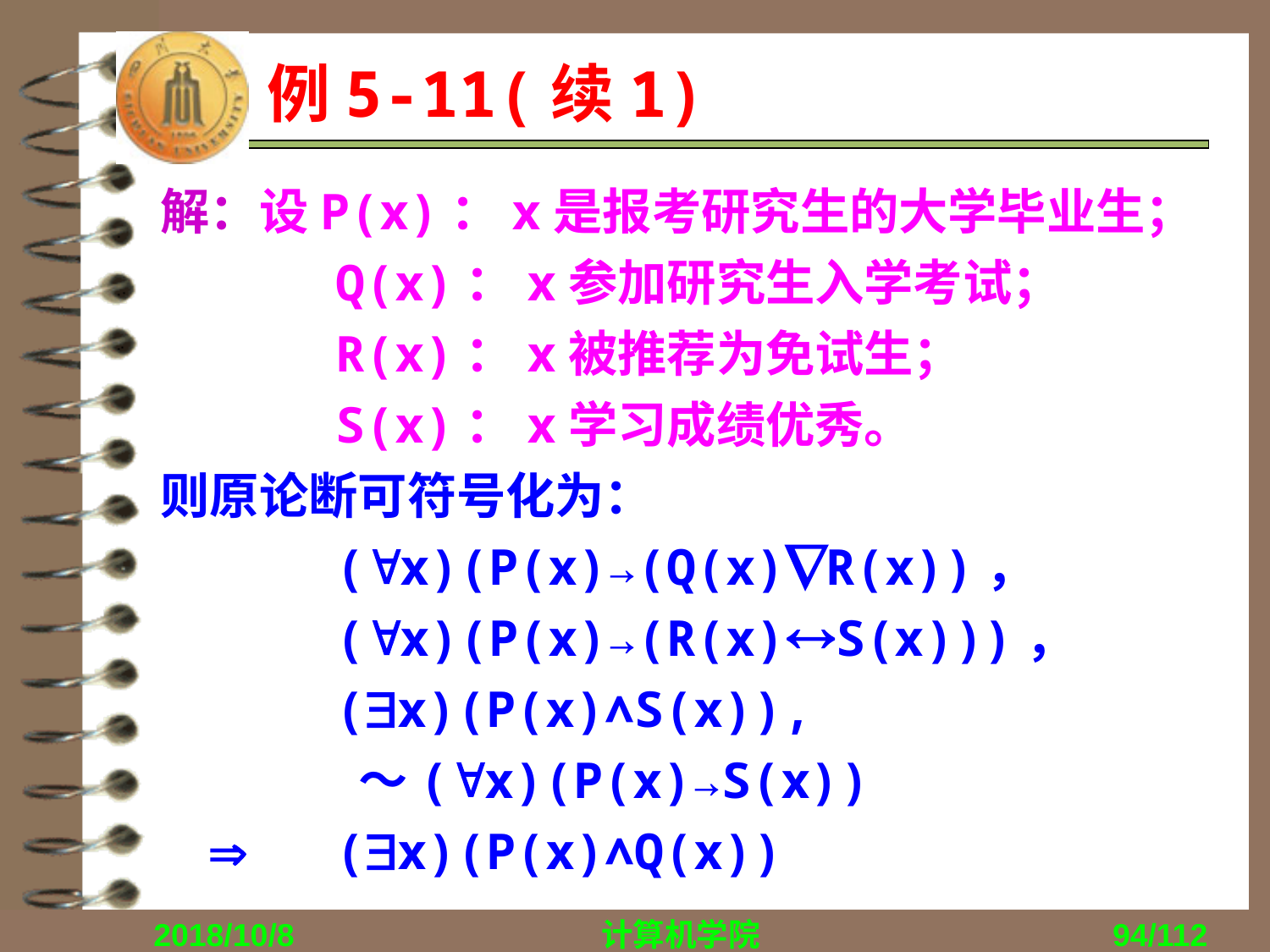

# 例5-11(续1)
解：设P(x)：x是报考研究生的大学毕业生；
		Q(x)：x参加研究生入学考试；
		R(x)：x被推荐为免试生；
		S(x)：x学习成绩优秀。
则原论断可符号化为：
		(∀x)(P(x)→(Q(x)∇R(x))，
		(∀x)(P(x)→(R(x)↔S(x)))，
		(∃x)(P(x)∧S(x)),
		 ～(∀x)(P(x)→S(x))
	⇒	(∃x)(P(x)∧Q(x))
2018/10/8
计算机学院
94/112